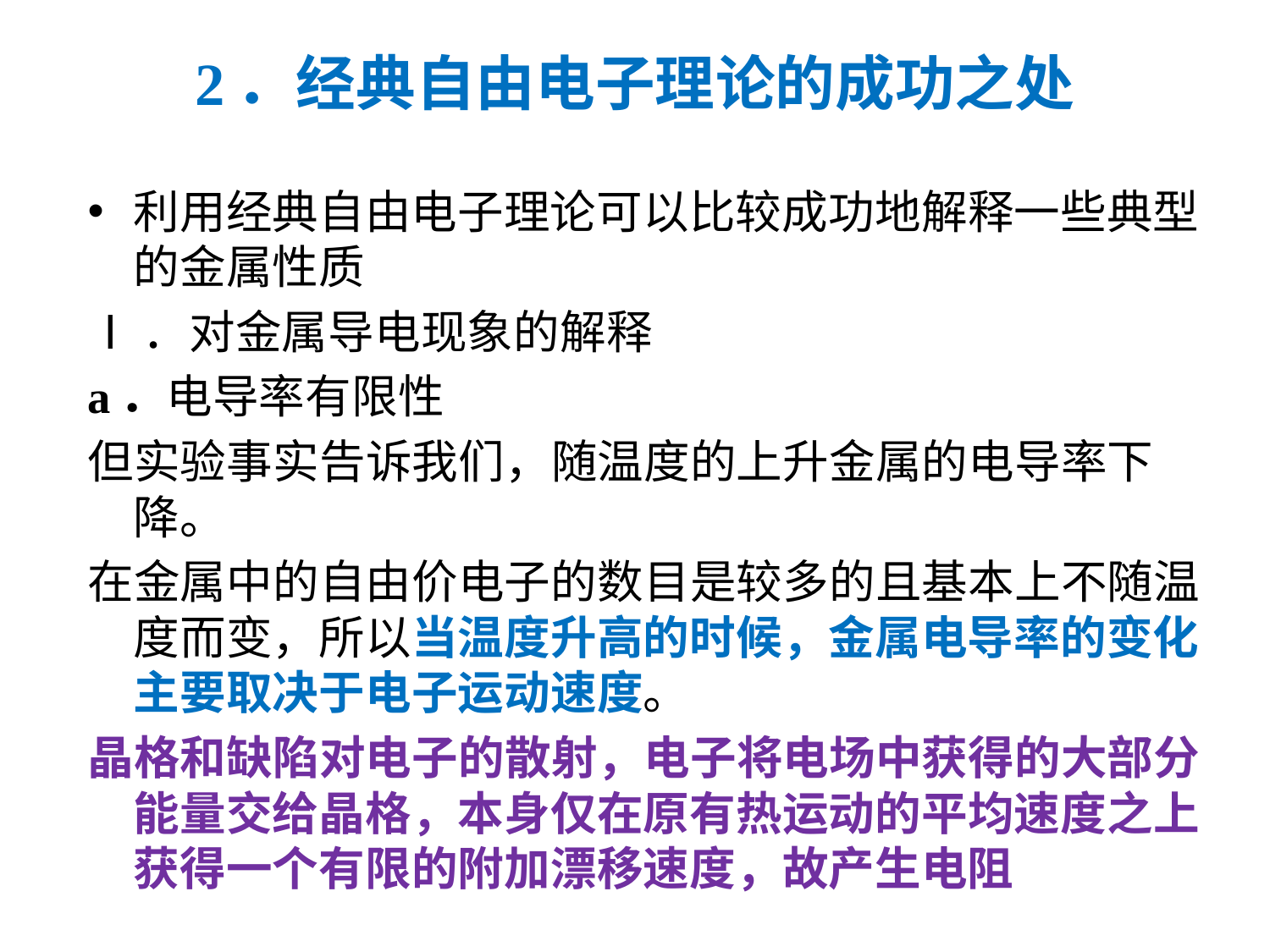

# 2．经典自由电子理论的成功之处
利用经典自由电子理论可以比较成功地解释一些典型的金属性质
Ⅰ．对金属导电现象的解释
a．电导率有限性
但实验事实告诉我们，随温度的上升金属的电导率下降。
在金属中的自由价电子的数目是较多的且基本上不随温度而变，所以当温度升高的时候，金属电导率的变化主要取决于电子运动速度。
晶格和缺陷对电子的散射，电子将电场中获得的大部分能量交给晶格，本身仅在原有热运动的平均速度之上获得一个有限的附加漂移速度，故产生电阻